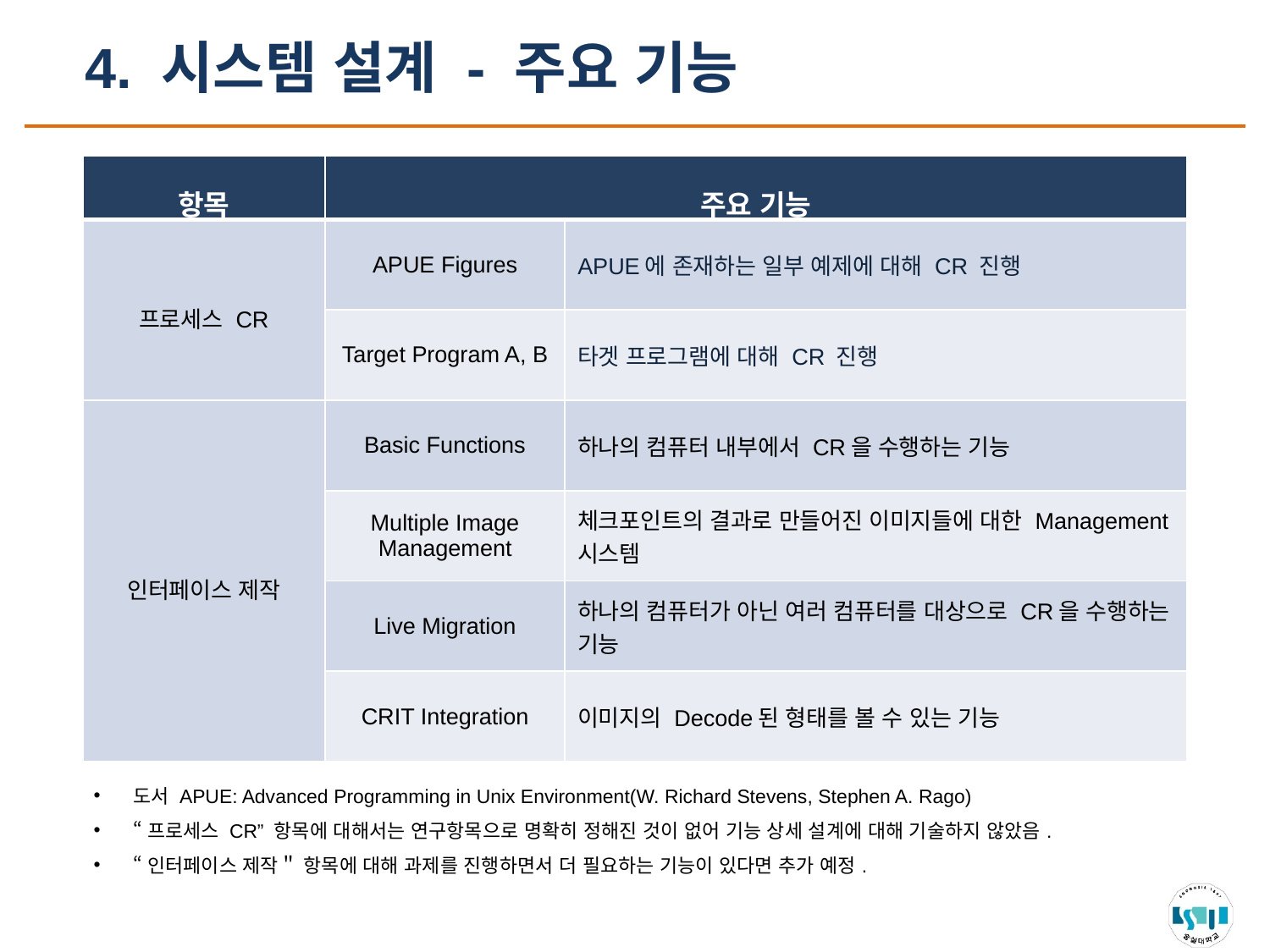

4. 시스템 설계 - 주요 기능
| 항목 | 주요 기능 |  |
| --- | --- | --- |
| 프로세스 CR | APUE Figures | APUE에 존재하는 일부 예제에 대해 CR 진행 |
|  | Target Program A, B | 타겟 프로그램에 대해 CR 진행 |
| 인터페이스 제작 | Basic Functions | 하나의 컴퓨터 내부에서 CR을 수행하는 기능 |
|  | Multiple Image Management | 체크포인트의 결과로 만들어진 이미지들에 대한 Management 시스템 |
|  | Live Migration | 하나의 컴퓨터가 아닌 여러 컴퓨터를 대상으로 CR을 수행하는 기능 |
|  | CRIT Integration | 이미지의 Decode된 형태를 볼 수 있는 기능 |
도서 APUE: Advanced Programming in Unix Environment(W. Richard Stevens, Stephen A. Rago)
“프로세스 CR” 항목에 대해서는 연구항목으로 명확히 정해진 것이 없어 기능 상세 설계에 대해 기술하지 않았음.
“인터페이스 제작＂ 항목에 대해 과제를 진행하면서 더 필요하는 기능이 있다면 추가 예정.